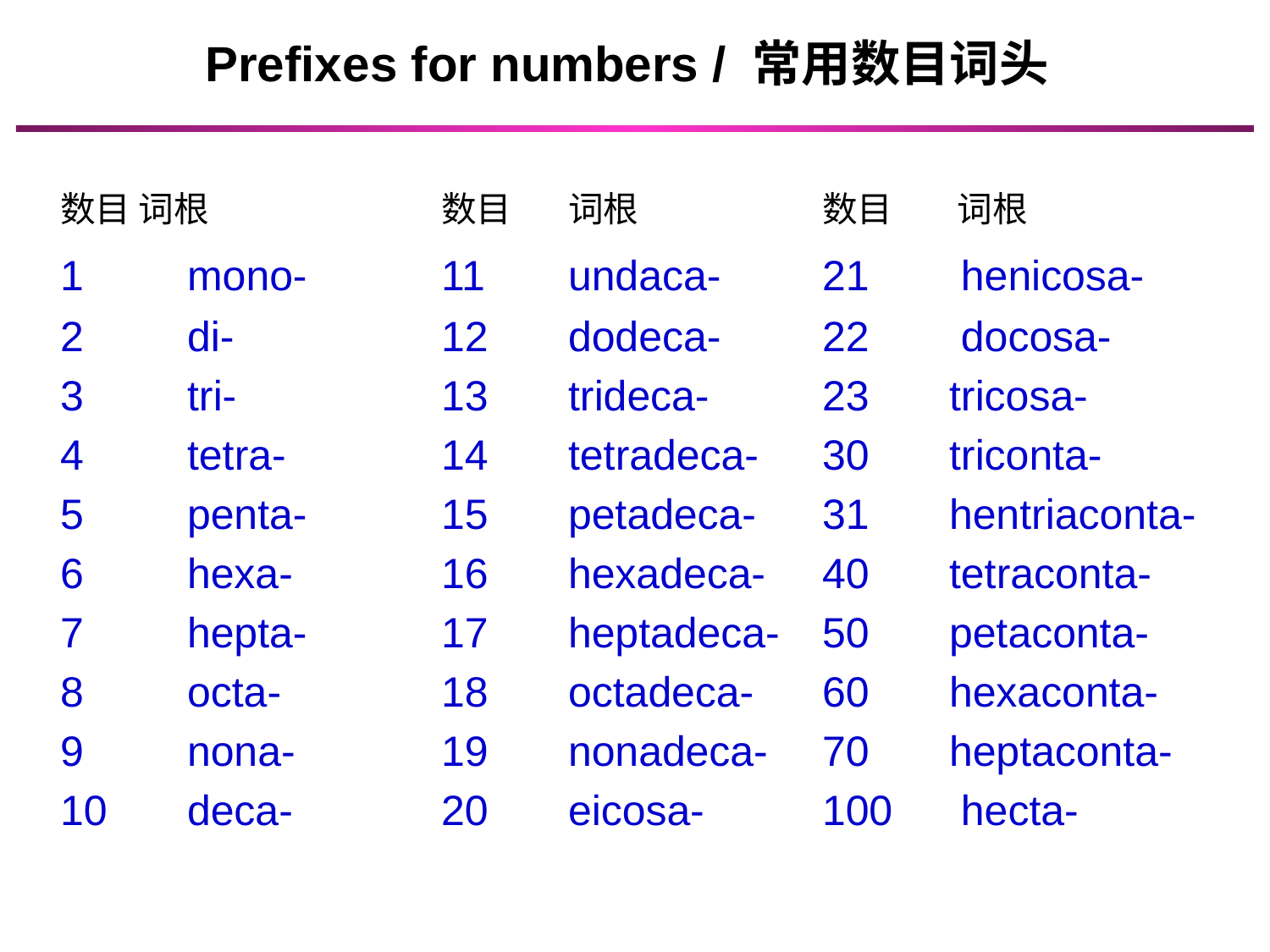

Prefixes for numbers / 常用数目词头

	数目 词根		数目	词根		数目	 词根
	1  	mono-		11 	undaca-	21 	 henicosa-
	2  	di-		12 	dodeca-	22 	 docosa-
	3  	tri-		13 	trideca-	23  	tricosa-
	4  	tetra-		14 	tetradeca-	30  	triconta-
	5  	penta-		15 	petadeca-	31  	hentriaconta-
	6  	hexa-		16 	hexadeca-	40  	tetraconta-
	7  	hepta-		17 	heptadeca-	50  	petaconta-
	8  	octa-		18  	octadeca-	60  	hexaconta-
	9 	nona-		19  	nonadeca-	70  	heptaconta-
	10  	deca-		20 	eicosa-	100 	 hecta-